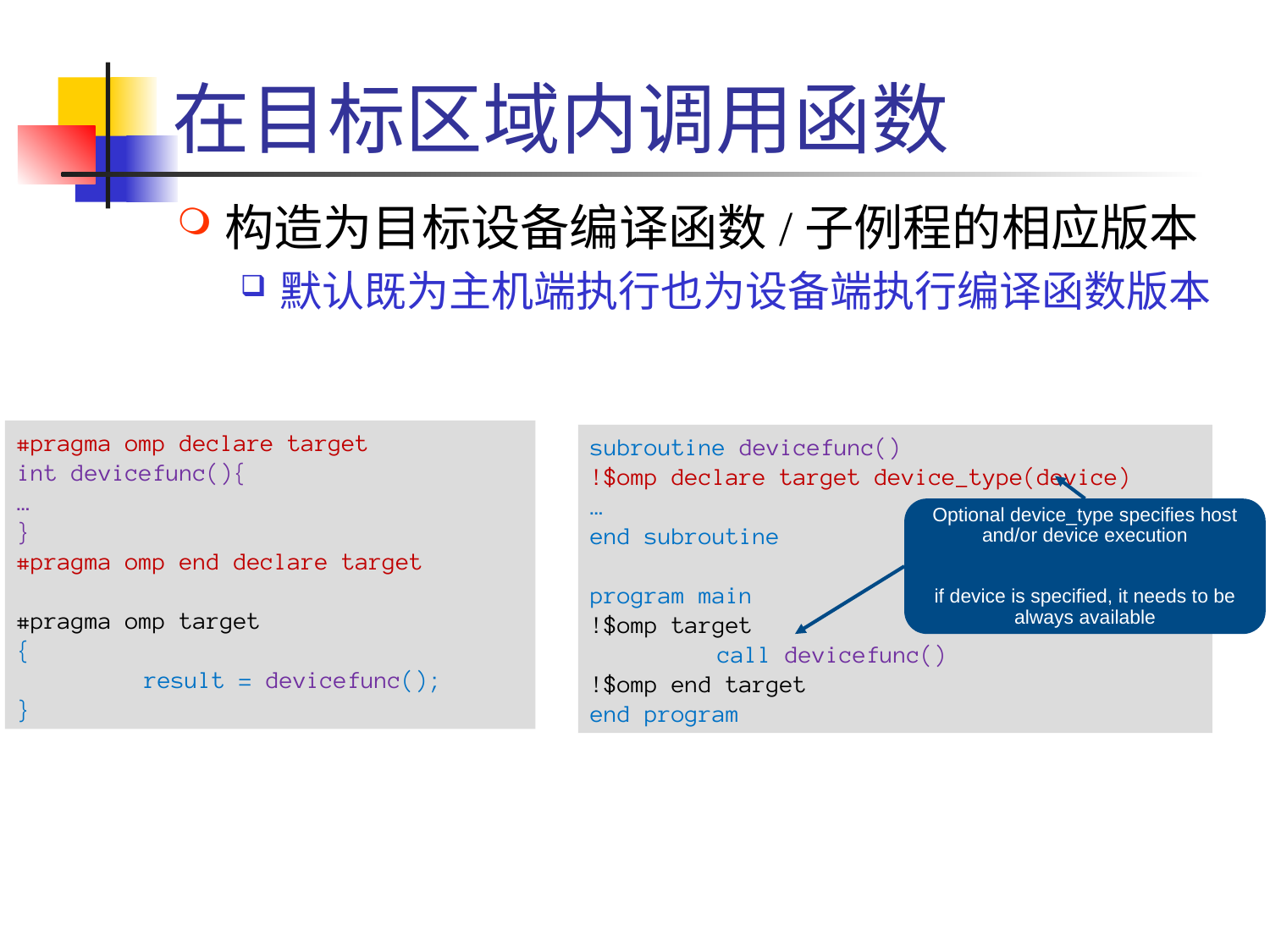

# 在目标区域内调用函数
构造为目标设备编译函数/子例程的相应版本
默认既为主机端执行也为设备端执行编译函数版本
#pragma omp declare target
int devicefunc(){
…
}
#pragma omp end declare target

#pragma omp target
{
	result = devicefunc();
}
subroutine devicefunc()
!$omp declare target device_type(device)
…
end subroutine

program main
!$omp target
	call devicefunc()
!$omp end target
end program
Optional device_type specifies host and/or device execution
if device is specified, it needs to be always available